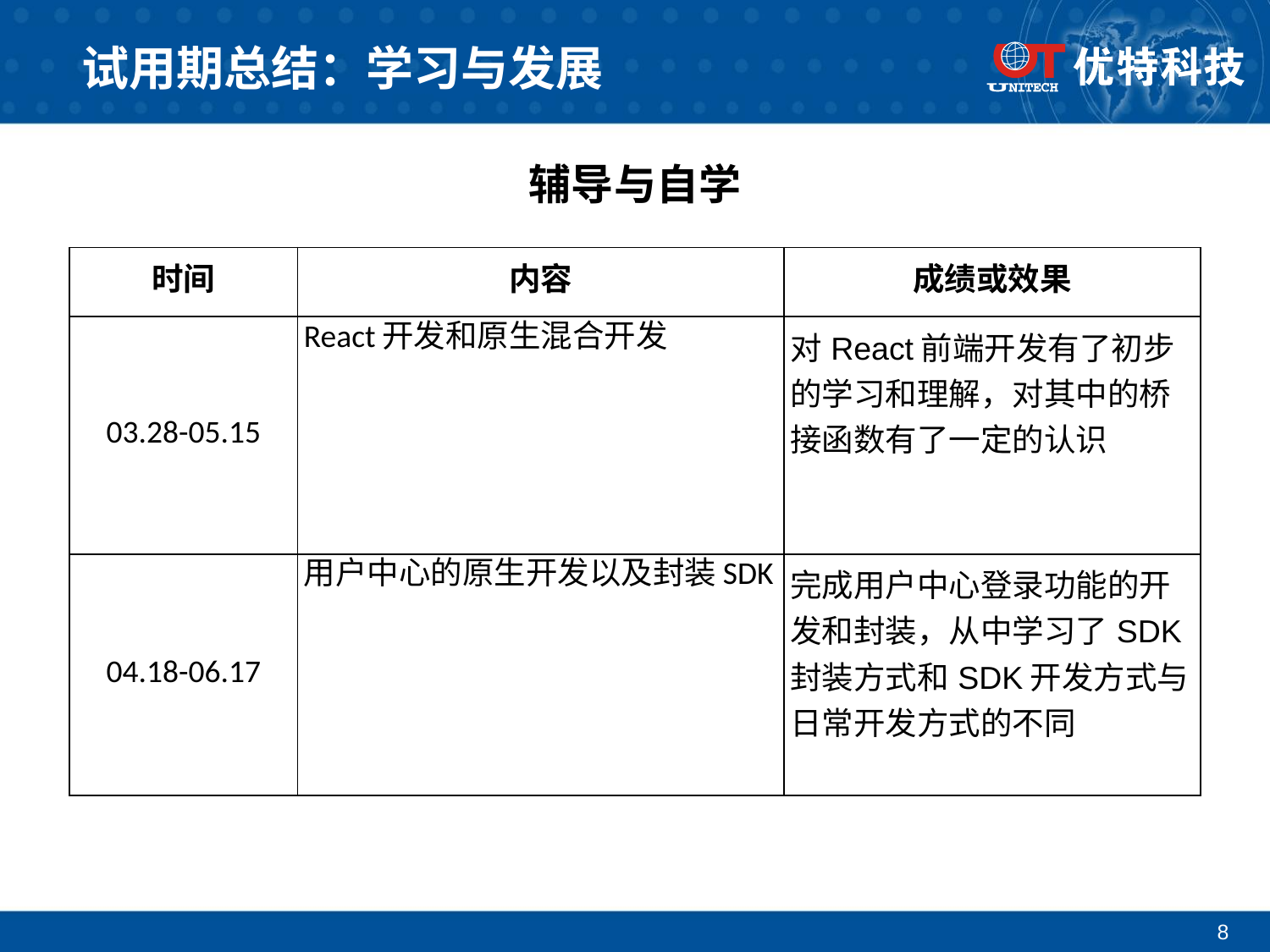

# 试用期总结：学习与发展
辅导与自学
| 时间 | 内容 | 成绩或效果 |
| --- | --- | --- |
| 03.28-05.15 | React开发和原生混合开发 | 对React前端开发有了初步的学习和理解，对其中的桥接函数有了一定的认识 |
| 04.18-06.17 | 用户中心的原生开发以及封装SDK | 完成用户中心登录功能的开发和封装，从中学习了SDK封装方式和SDK开发方式与日常开发方式的不同 |
8